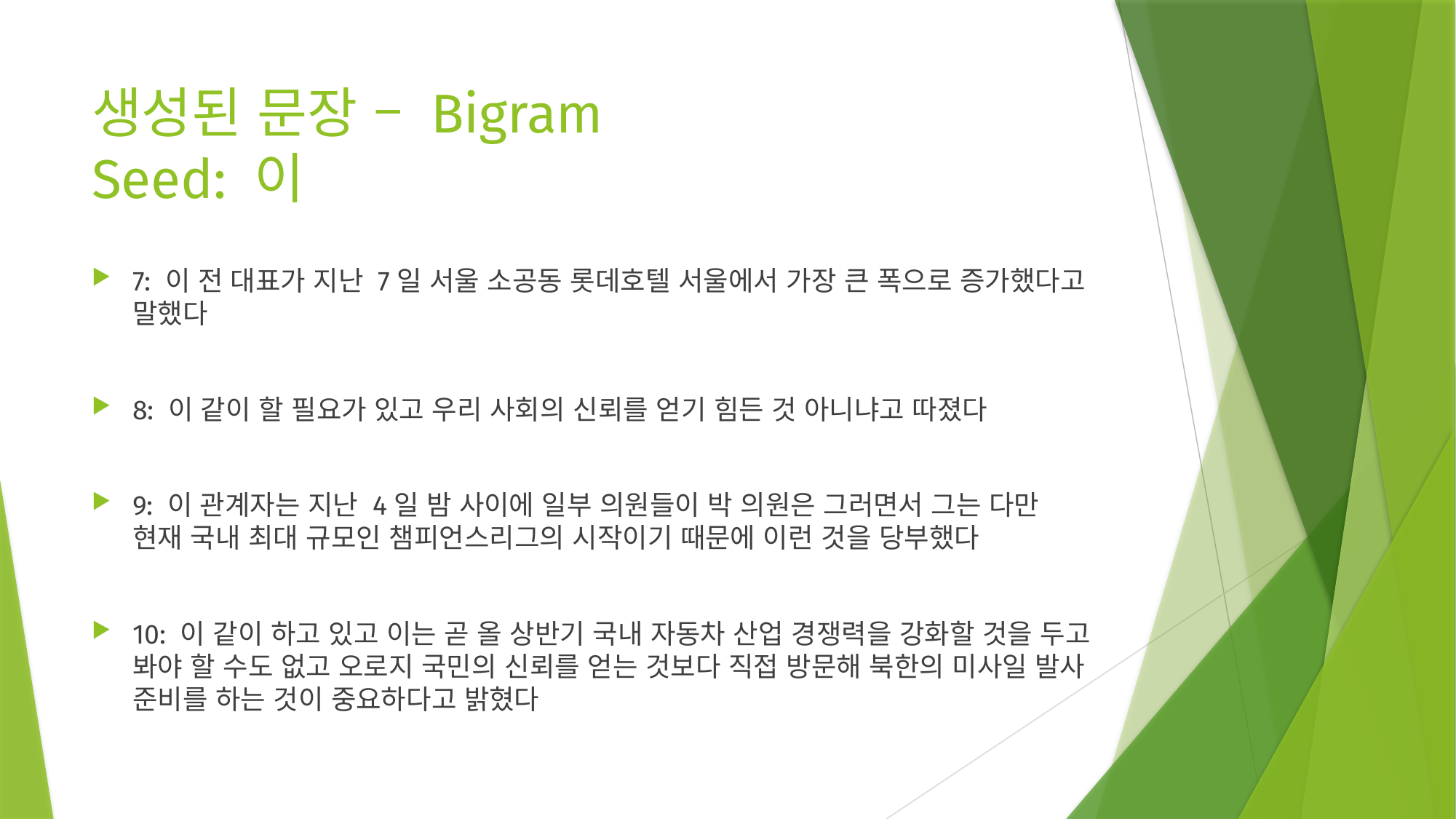

# 생성된 문장 – Bigram Seed: 이
7: 이 전 대표가 지난 7일 서울 소공동 롯데호텔 서울에서 가장 큰 폭으로 증가했다고 말했다

8: 이 같이 할 필요가 있고 우리 사회의 신뢰를 얻기 힘든 것 아니냐고 따졌다

9: 이 관계자는 지난 4일 밤 사이에 일부 의원들이 박 의원은 그러면서 그는 다만 현재 국내 최대 규모인 챔피언스리그의 시작이기 때문에 이런 것을 당부했다

10: 이 같이 하고 있고 이는 곧 올 상반기 국내 자동차 산업 경쟁력을 강화할 것을 두고 봐야 할 수도 없고 오로지 국민의 신뢰를 얻는 것보다 직접 방문해 북한의 미사일 발사 준비를 하는 것이 중요하다고 밝혔다